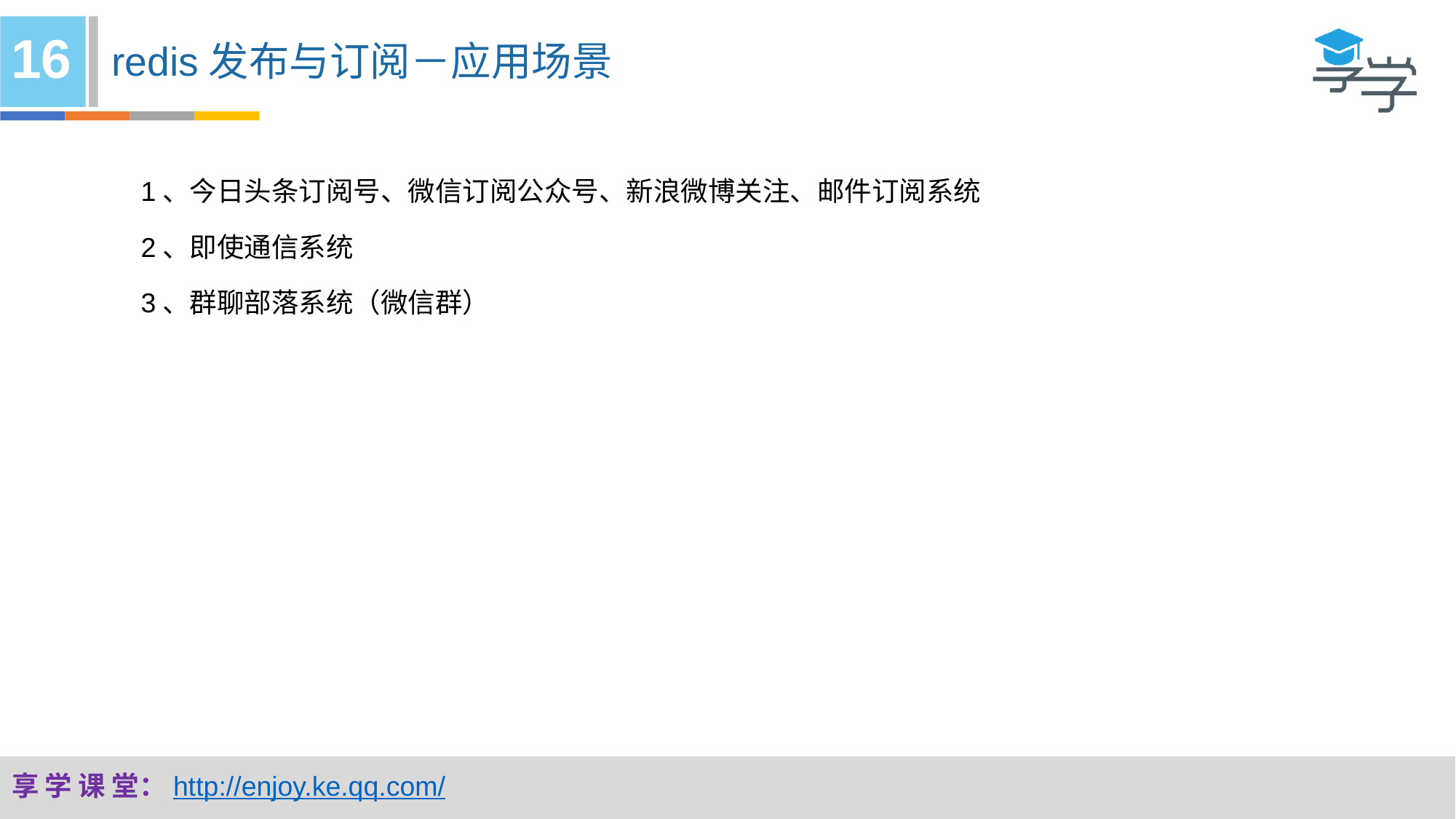

16
redis发布与订阅－应用场景

    1、今日头条订阅号、微信订阅公众号、新浪微博关注、邮件订阅系统
    2、即使通信系统
    3、群聊部落系统（微信群）